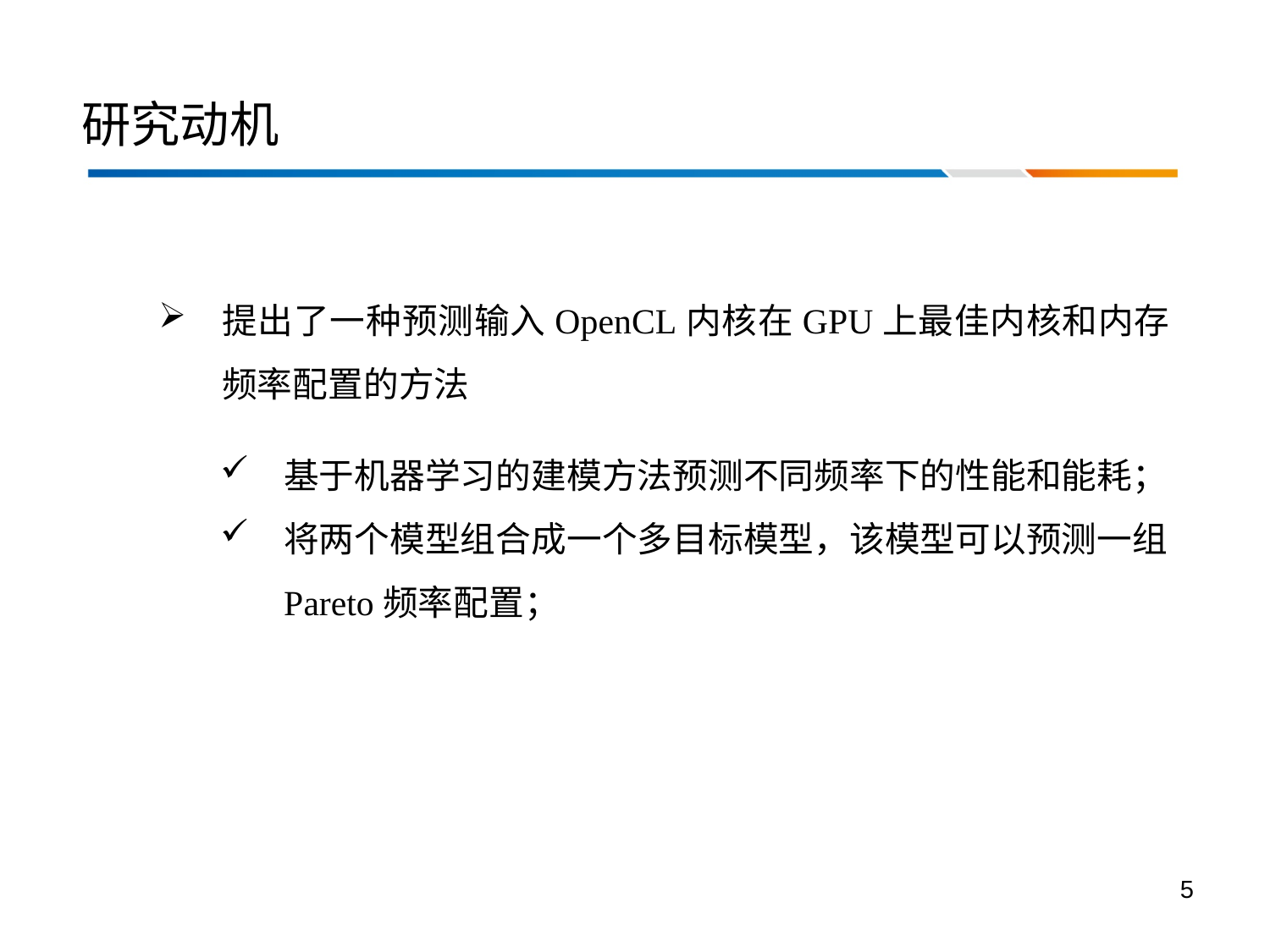

# 研究动机
提出了一种预测输入OpenCL内核在GPU上最佳内核和内存频率配置的方法
基于机器学习的建模方法预测不同频率下的性能和能耗；
将两个模型组合成一个多目标模型，该模型可以预测一组Pareto频率配置；
5